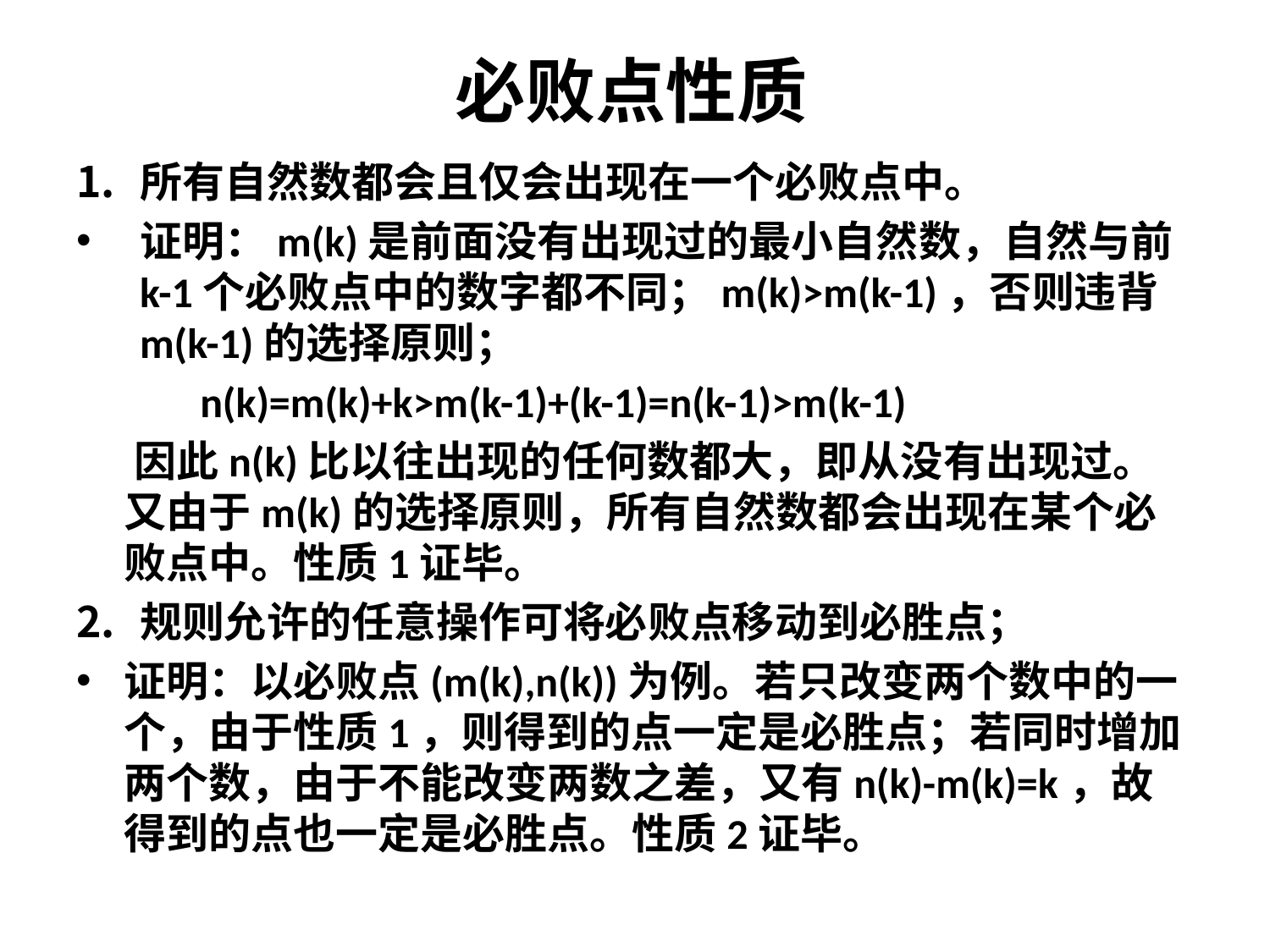

# 必败点性质
所有自然数都会且仅会出现在一个必败点中。
证明：m(k)是前面没有出现过的最小自然数，自然与前k-1个必败点中的数字都不同；m(k)>m(k-1)，否则违背m(k-1)的选择原则；
             n(k)=m(k)+k>m(k-1)+(k-1)=n(k-1)>m(k-1)
     因此n(k)比以往出现的任何数都大，即从没有出现过。又由于m(k)的选择原则，所有自然数都会出现在某个必败点中。性质1证毕。
规则允许的任意操作可将必败点移动到必胜点；
证明：以必败点(m(k),n(k))为例。若只改变两个数中的一个，由于性质1，则得到的点一定是必胜点；若同时增加两个数，由于不能改变两数之差，又有n(k)-m(k)=k，故得到的点也一定是必胜点。性质2证毕。